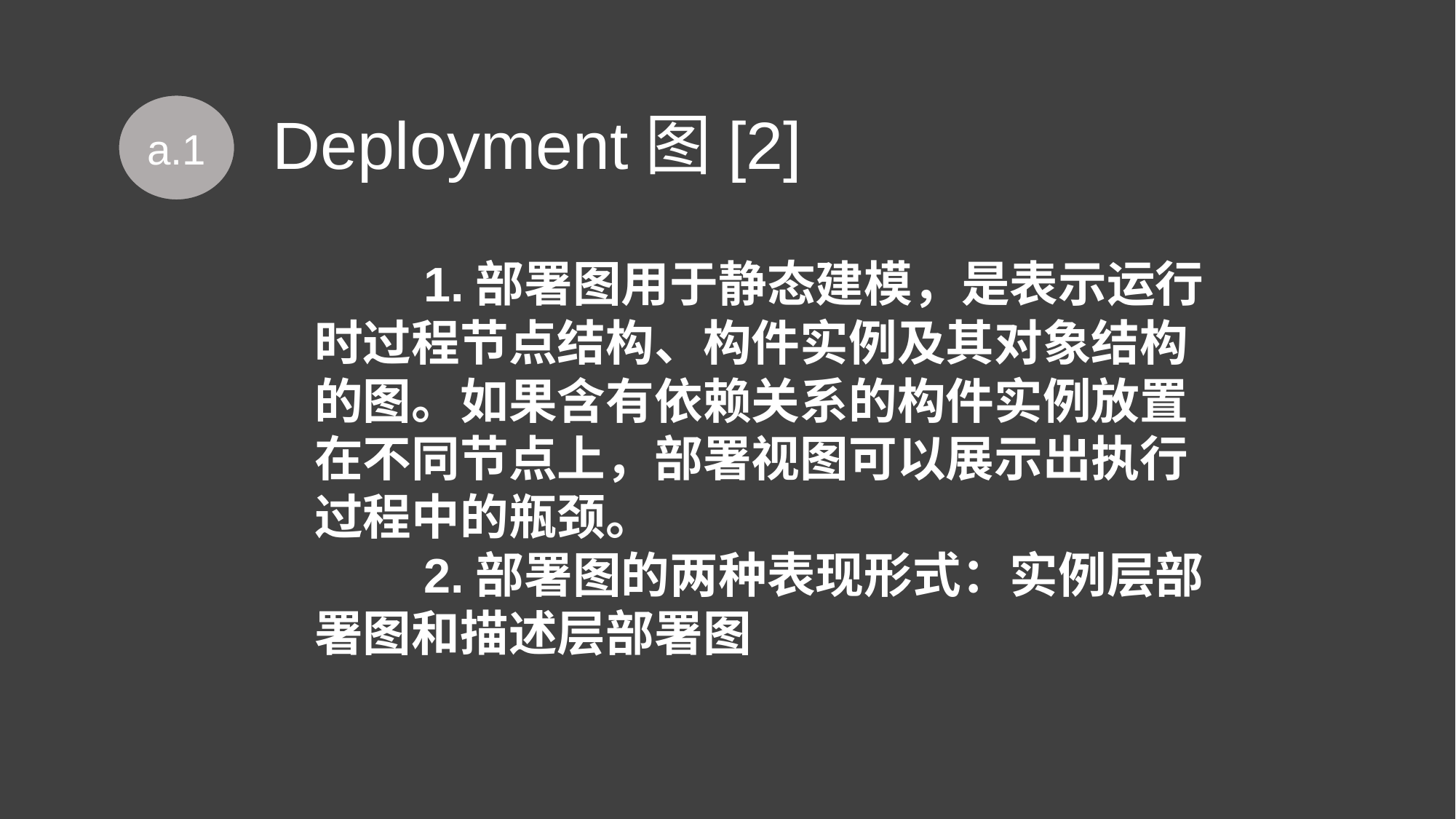

# Deployment图[2]
a.1
	1.部署图用于静态建模，是表示运行时过程节点结构、构件实例及其对象结构的图。如果含有依赖关系的构件实例放置在不同节点上，部署视图可以展示出执行过程中的瓶颈。
	2.部署图的两种表现形式：实例层部署图和描述层部署图